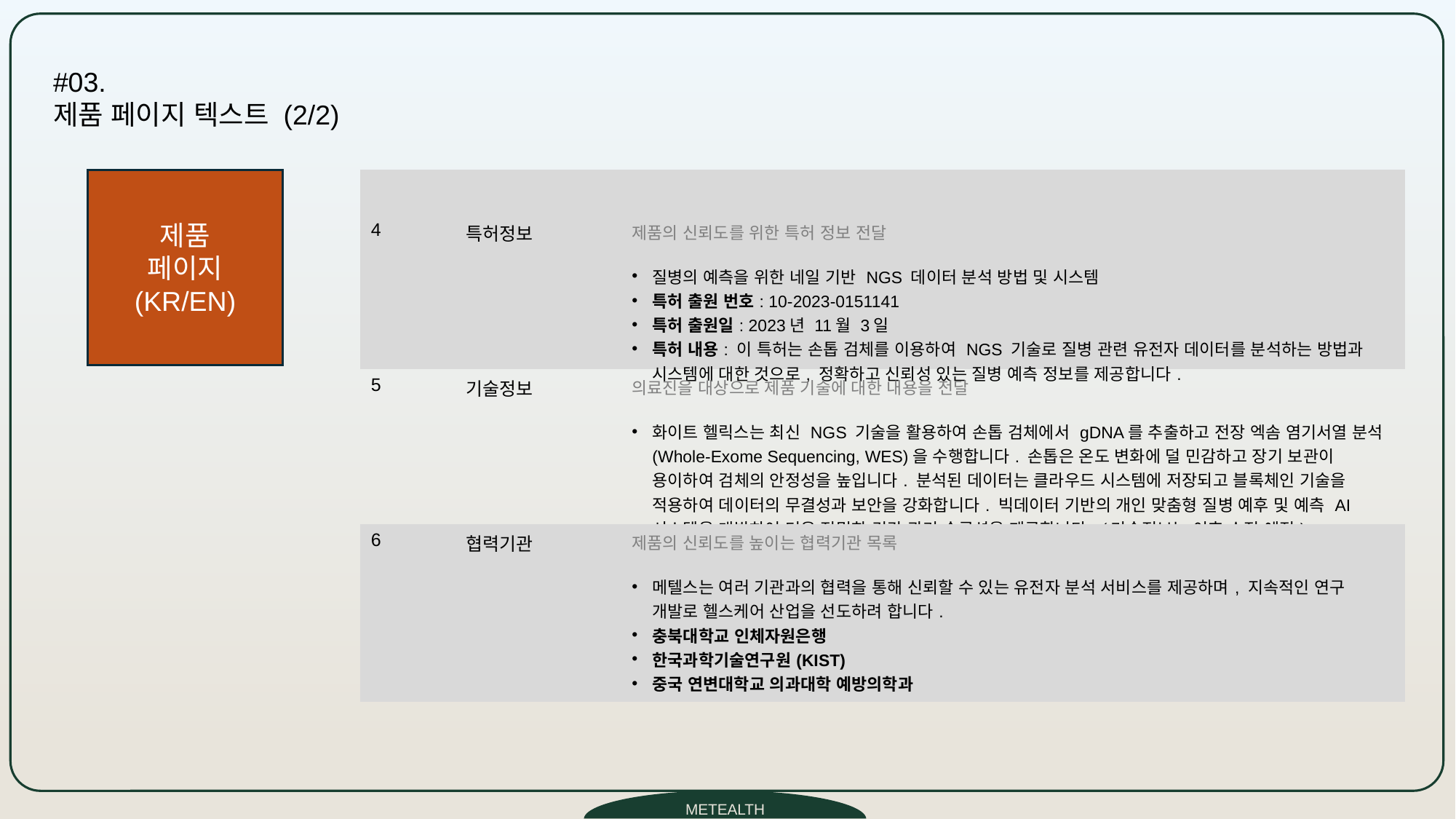

#03.
제품 페이지 텍스트 (2/2)

제품
페이지
(KR/EN)
|  |  |  |
| --- | --- | --- |
| 4 | 특허정보 | 제품의 신뢰도를 위한 특허 정보 전달 |
|  |  | 질병의 예측을 위한 네일 기반 NGS 데이터 분석 방법 및 시스템 특허 출원 번호: 10-2023-0151141 특허 출원일: 2023년 11월 3일 특허 내용: 이 특허는 손톱 검체를 이용하여 NGS 기술로 질병 관련 유전자 데이터를 분석하는 방법과 시스템에 대한 것으로, 정확하고 신뢰성 있는 질병 예측 정보를 제공합니다. |
| 5 | 기술정보 | 의료진을 대상으로 제품 기술에 대한 내용을 전달 |
|  |  | 화이트 헬릭스는 최신 NGS 기술을 활용하여 손톱 검체에서 gDNA를 추출하고 전장 엑솜 염기서열 분석(Whole-Exome Sequencing, WES)을 수행합니다. 손톱은 온도 변화에 덜 민감하고 장기 보관이 용이하여 검체의 안정성을 높입니다. 분석된 데이터는 클라우드 시스템에 저장되고 블록체인 기술을 적용하여 데이터의 무결성과 보안을 강화합니다. 빅데이터 기반의 개인 맞춤형 질병 예후 및 예측 AI 시스템을 개발하여 더욱 정밀한 건강 관리 솔루션을 제공합니다. (기술정보는 이후 수정 예정) |
| 6 | 협력기관 | 제품의 신뢰도를 높이는 협력기관 목록 |
|  |  | 메텔스는 여러 기관과의 협력을 통해 신뢰할 수 있는 유전자 분석 서비스를 제공하며, 지속적인 연구 개발로 헬스케어 산업을 선도하려 합니다. 충북대학교 인체자원은행 한국과학기술연구원(KIST) 중국 연변대학교 의과대학 예방의학과 |
METEALTH